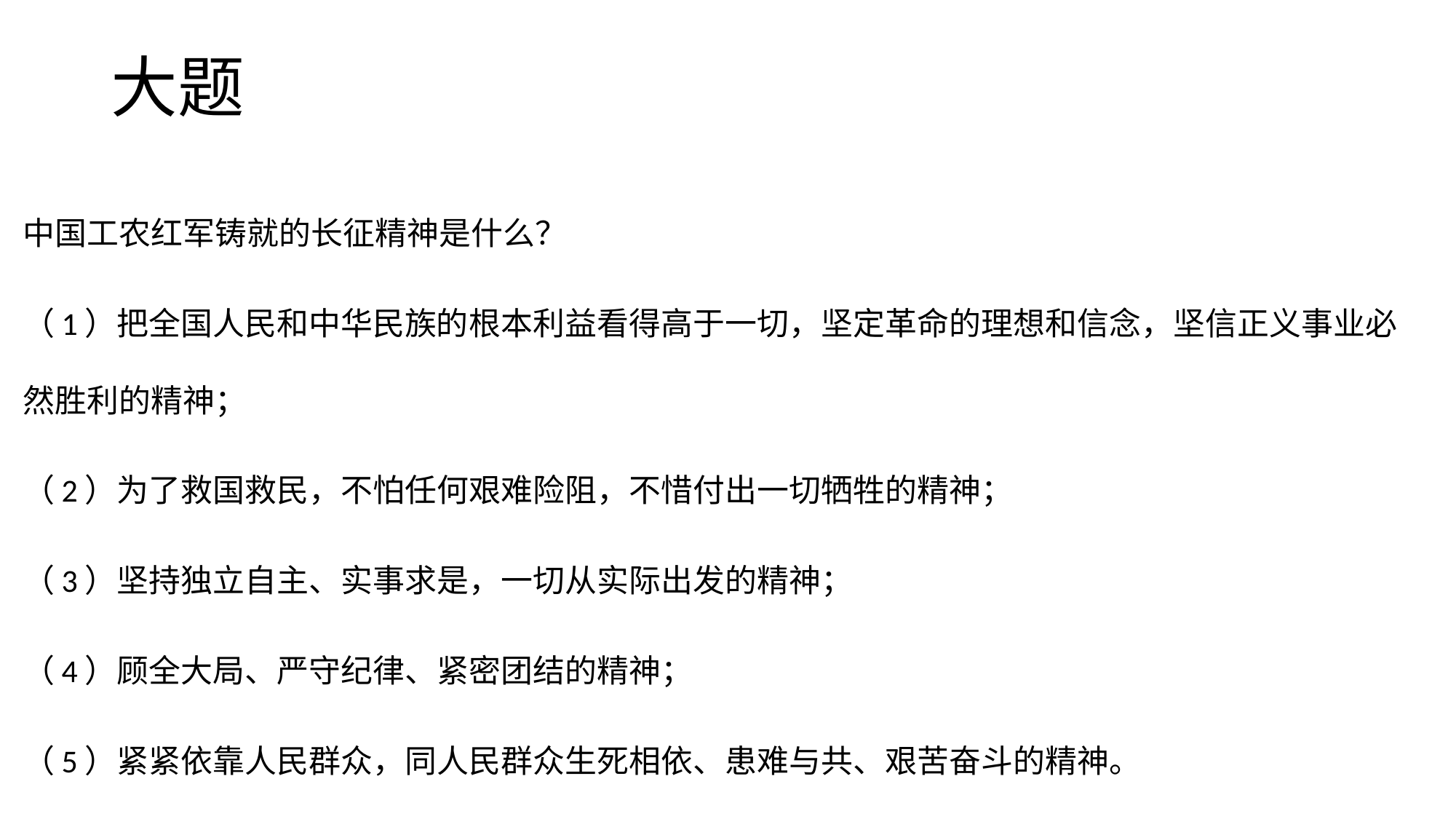

# 大题
中国工农红军铸就的长征精神是什么？
（1）把全国人民和中华民族的根本利益看得高于一切，坚定革命的理想和信念，坚信正义事业必然胜利的精神；
（2）为了救国救民，不怕任何艰难险阻，不惜付出一切牺牲的精神；
（3）坚持独立自主、实事求是，一切从实际出发的精神；
（4）顾全大局、严守纪律、紧密团结的精神；
（5）紧紧依靠人民群众，同人民群众生死相依、患难与共、艰苦奋斗的精神。